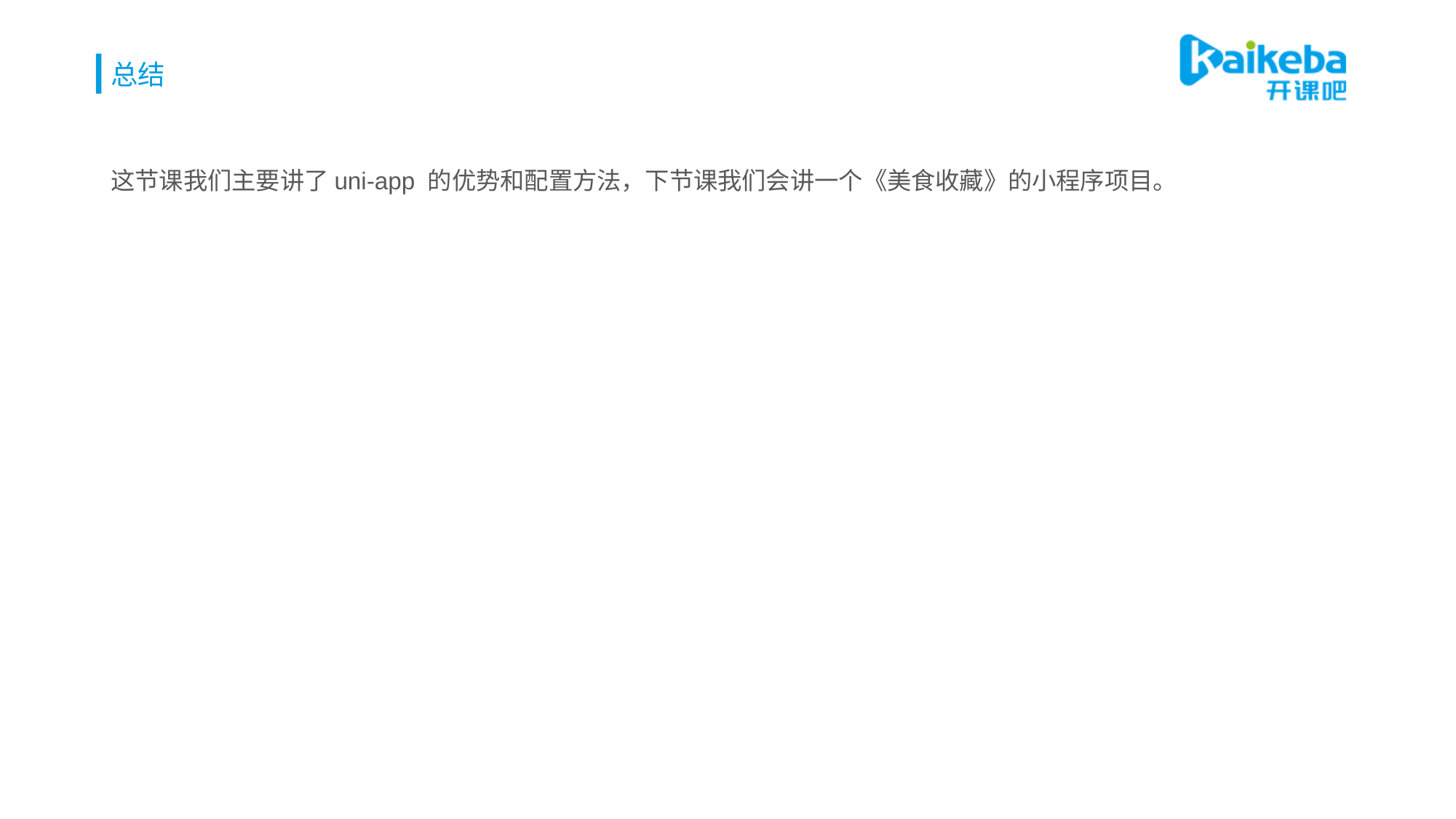

# 总结
这节课我们主要讲了uni-app 的优势和配置方法，下节课我们会讲一个《美食收藏》的小程序项目。